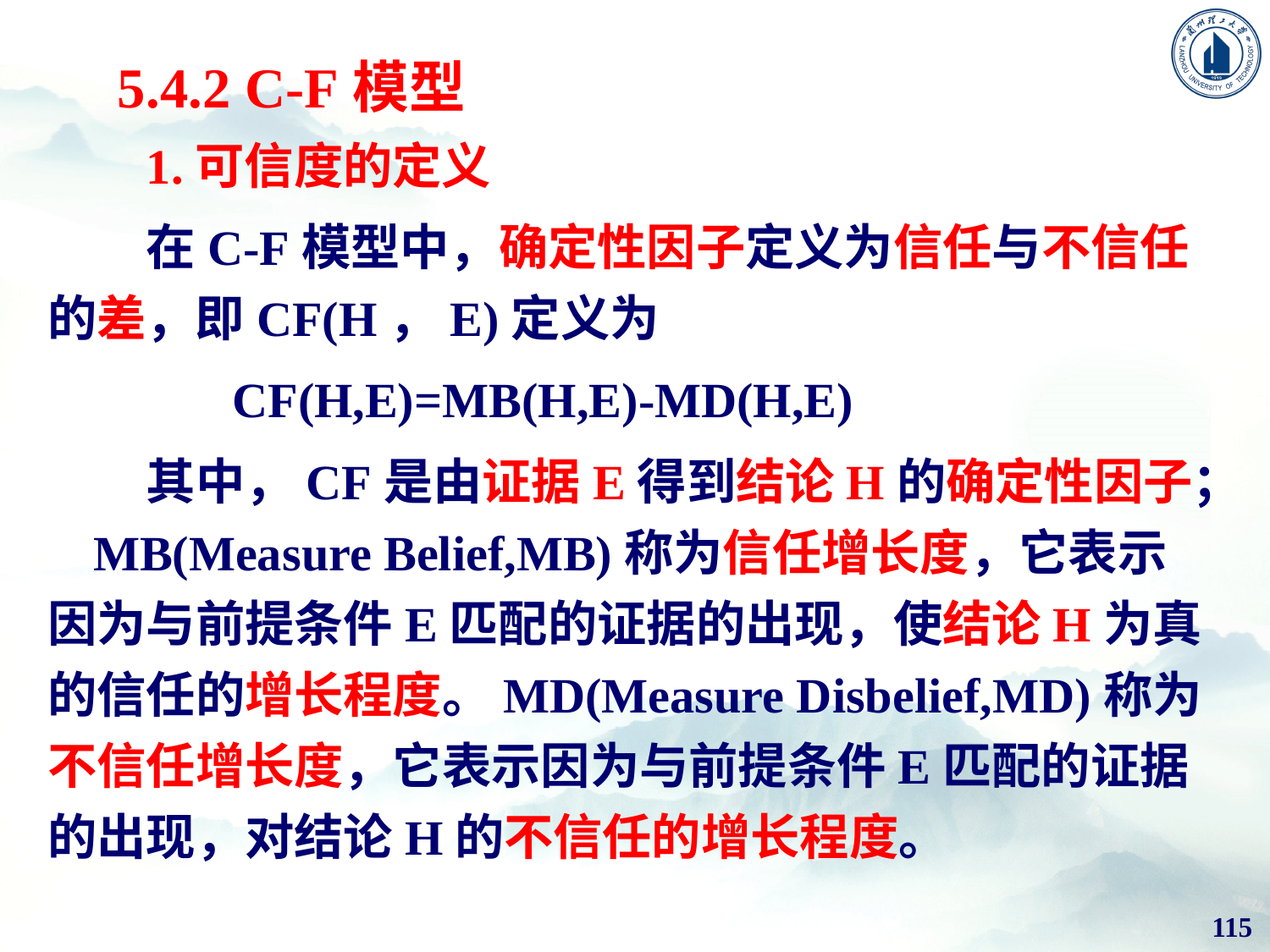

5.4.2 C-F模型
1.可信度的定义
在C-F模型中，确定性因子定义为信任与不信任的差，即CF(H，E)定义为
       CF(H,E)=MB(H,E)-MD(H,E)
其中，CF是由证据E得到结论H的确定性因子；   MB(Measure Belief,MB)称为信任增长度，它表示因为与前提条件E匹配的证据的出现，使结论H为真的信任的增长程度。MD(Measure Disbelief,MD)称为不信任增长度，它表示因为与前提条件E匹配的证据的出现，对结论H的不信任的增长程度。

115